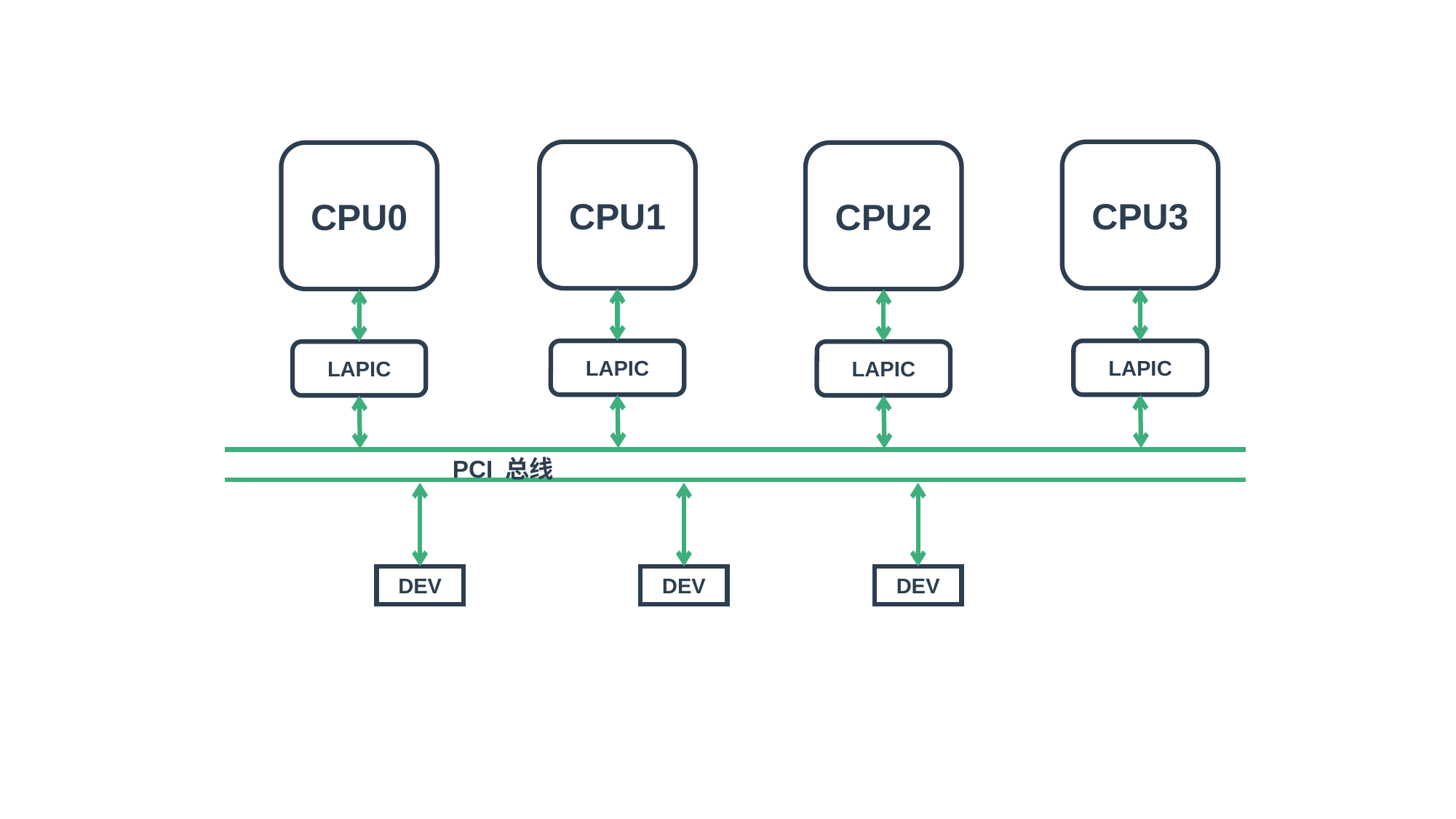

CPU1
CPU3
CPU0
CPU2
LAPIC
LAPIC
LAPIC
LAPIC
PCI 总线
DEV
DEV
DEV